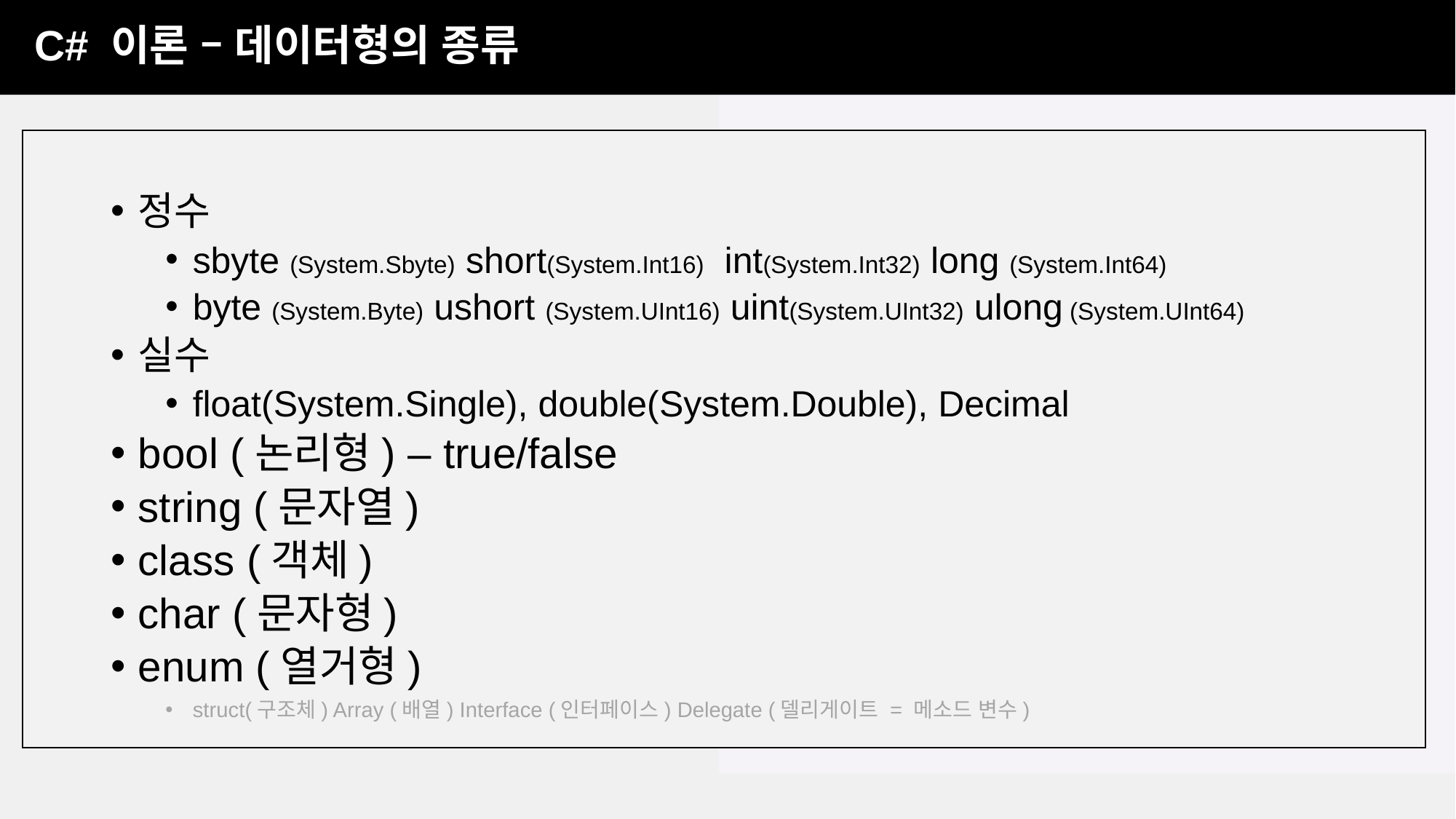

C# 이론 – 데이터형의 종류

정수
sbyte (System.Sbyte) short(System.Int16)  int(System.Int32) long (System.Int64)
byte (System.Byte) ushort (System.UInt16) uint(System.UInt32) ulong (System.UInt64)
실수
float(System.Single), double(System.Double), Decimal
bool (논리형) – true/false
string (문자열)
class (객체)
char (문자형)
enum (열거형)
struct(구조체) Array (배열) Interface (인터페이스) Delegate (델리게이트 = 메소드 변수)